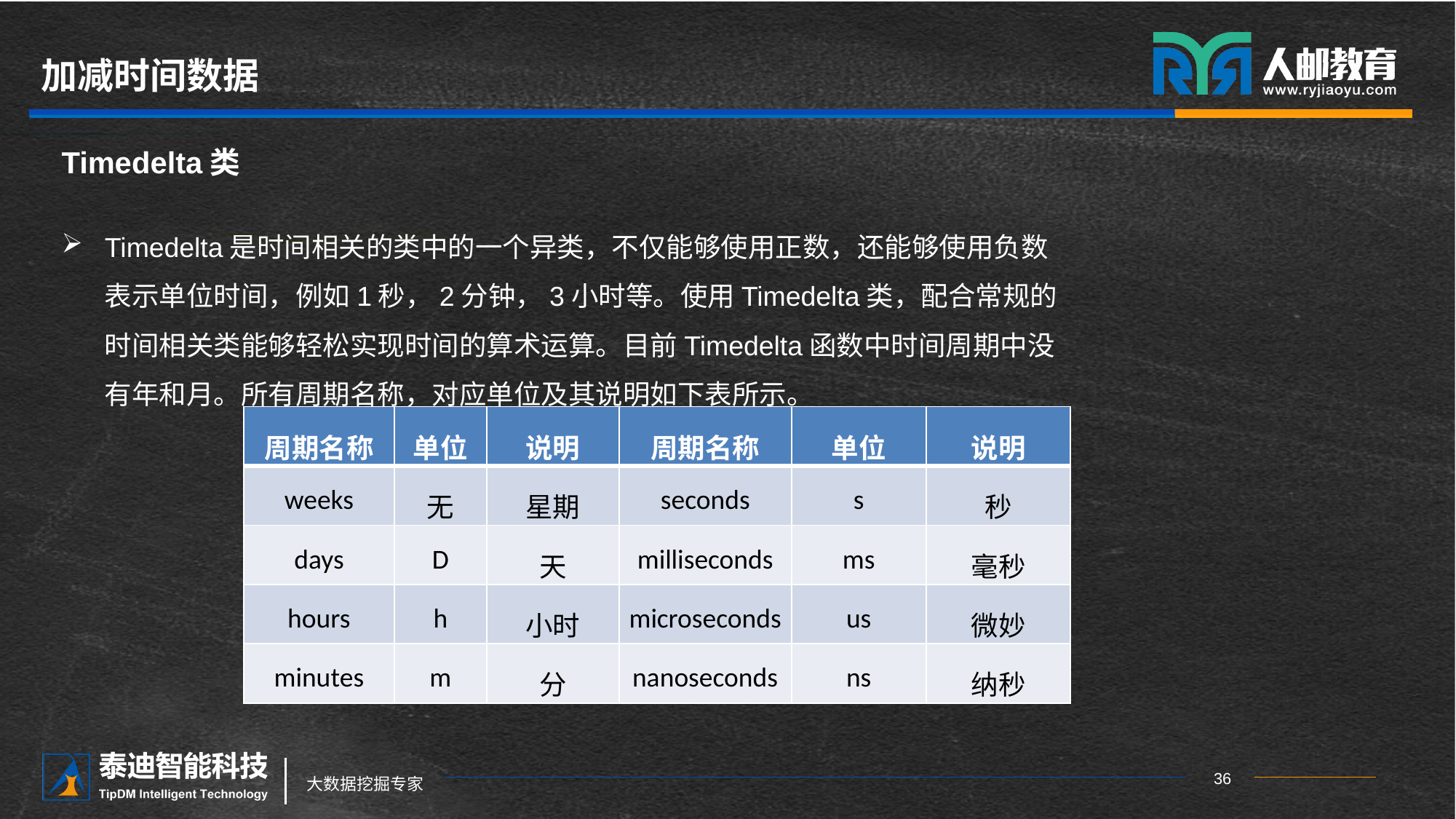

# 加减时间数据
Timedelta类
Timedelta是时间相关的类中的一个异类，不仅能够使用正数，还能够使用负数表示单位时间，例如1秒，2分钟，3小时等。使用Timedelta类，配合常规的时间相关类能够轻松实现时间的算术运算。目前Timedelta函数中时间周期中没有年和月。所有周期名称，对应单位及其说明如下表所示。
| 周期名称 | 单位 | 说明 | 周期名称 | 单位 | 说明 |
| --- | --- | --- | --- | --- | --- |
| weeks | 无 | 星期 | seconds | s | 秒 |
| days | D | 天 | milliseconds | ms | 毫秒 |
| hours | h | 小时 | microseconds | us | 微妙 |
| minutes | m | 分 | nanoseconds | ns | 纳秒 |